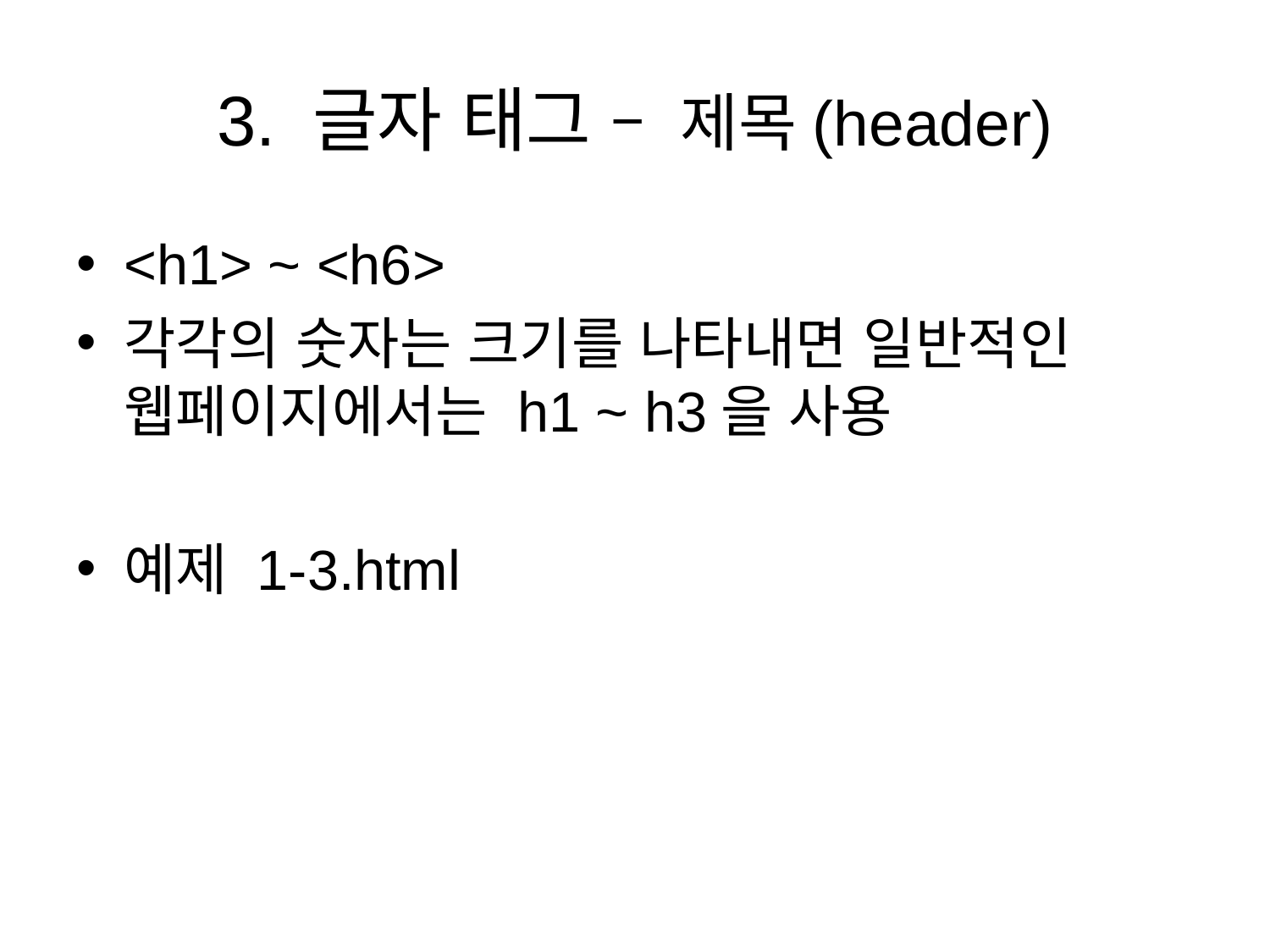

# 3. 글자 태그 –  제목(header)
<h1> ~ <h6>
각각의 숫자는 크기를 나타내면 일반적인 웹페이지에서는 h1 ~ h3을 사용

예제 1-3.html